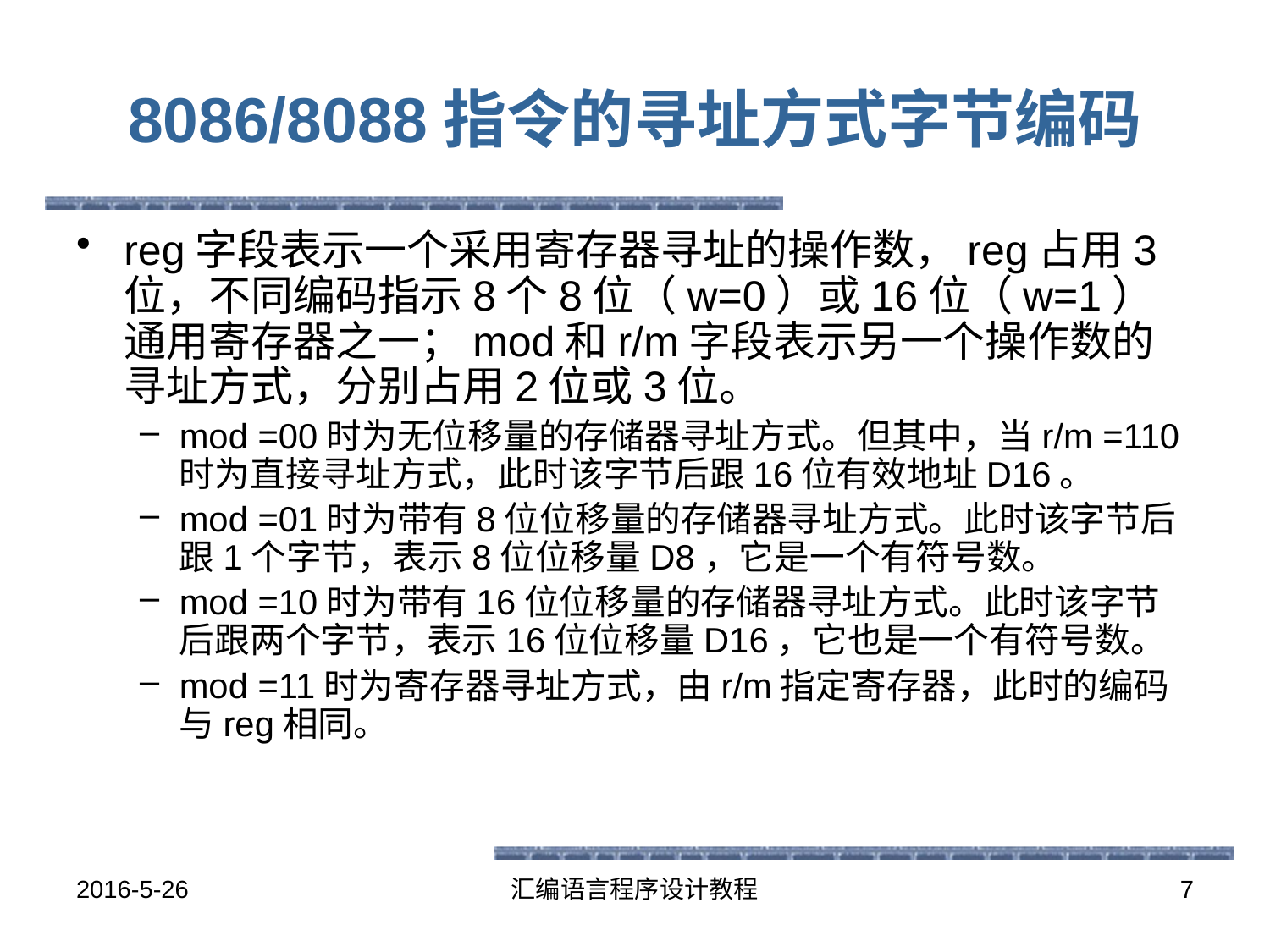

# 8086/8088指令的寻址方式字节编码
reg字段表示一个采用寄存器寻址的操作数，reg占用3位，不同编码指示8个8位（w=0）或16位（w=1）通用寄存器之一；mod和r/m字段表示另一个操作数的寻址方式，分别占用2位或3位。
mod =00时为无位移量的存储器寻址方式。但其中，当r/m =110时为直接寻址方式，此时该字节后跟16位有效地址D16。
mod =01时为带有8位位移量的存储器寻址方式。此时该字节后跟1个字节，表示8位位移量D8，它是一个有符号数。
mod =10时为带有16位位移量的存储器寻址方式。此时该字节后跟两个字节，表示16位位移量D16，它也是一个有符号数。
mod =11时为寄存器寻址方式，由r/m指定寄存器，此时的编码与reg相同。
2016-5-26
汇编语言程序设计教程
7